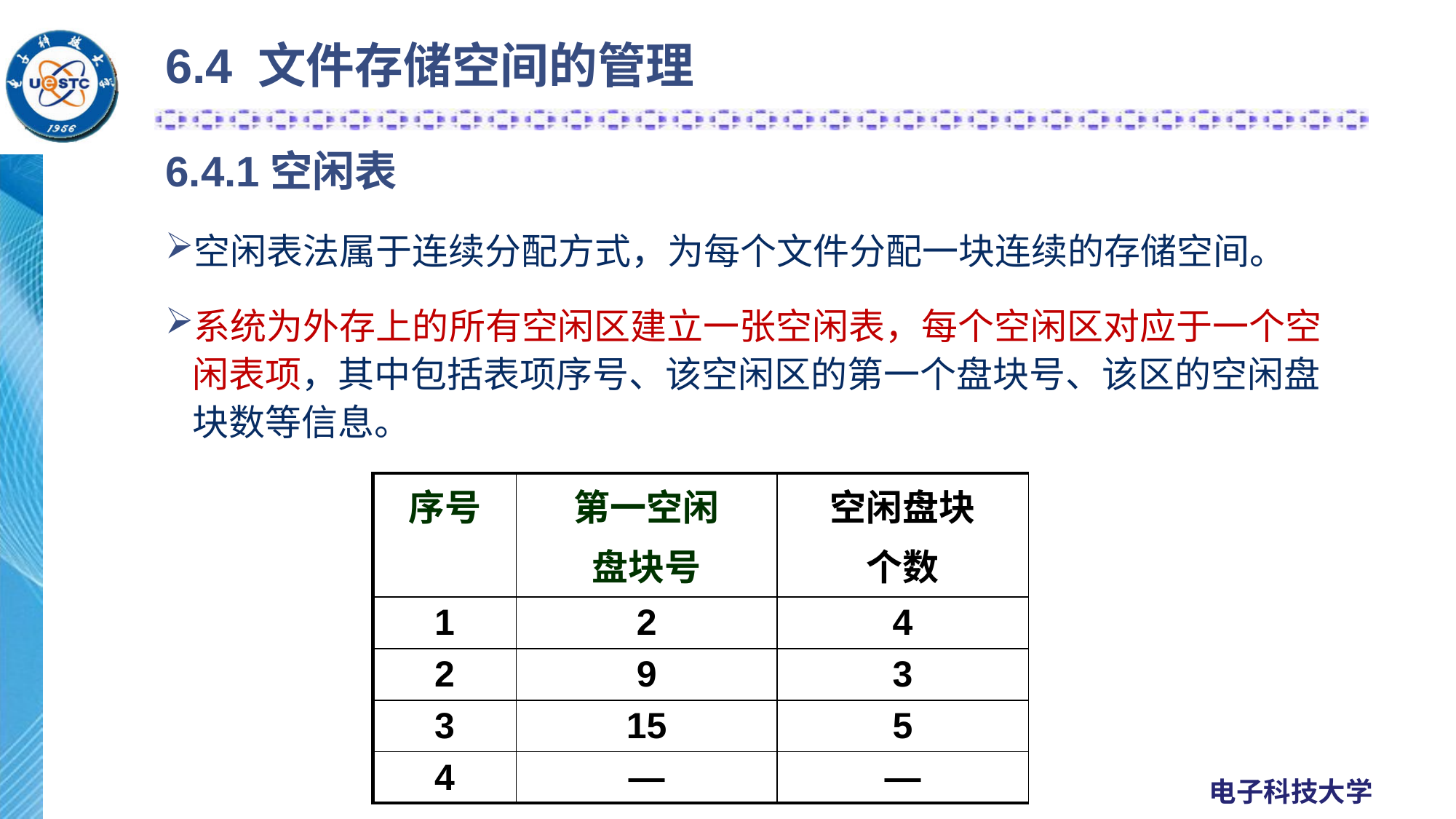

6.4 文件存储空间的管理
6.4.1空闲表
空闲表法属于连续分配方式，为每个文件分配一块连续的存储空间。
系统为外存上的所有空闲区建立一张空闲表，每个空闲区对应于一个空闲表项，其中包括表项序号、该空闲区的第一个盘块号、该区的空闲盘块数等信息。

| 序号 | 第一空闲 盘块号 | 空闲盘块 个数 |
| --- | --- | --- |
| 1 | 2 | 4 |
| 2 | 9 | 3 |
| 3 | 15 | 5 |
| 4 | — | — |